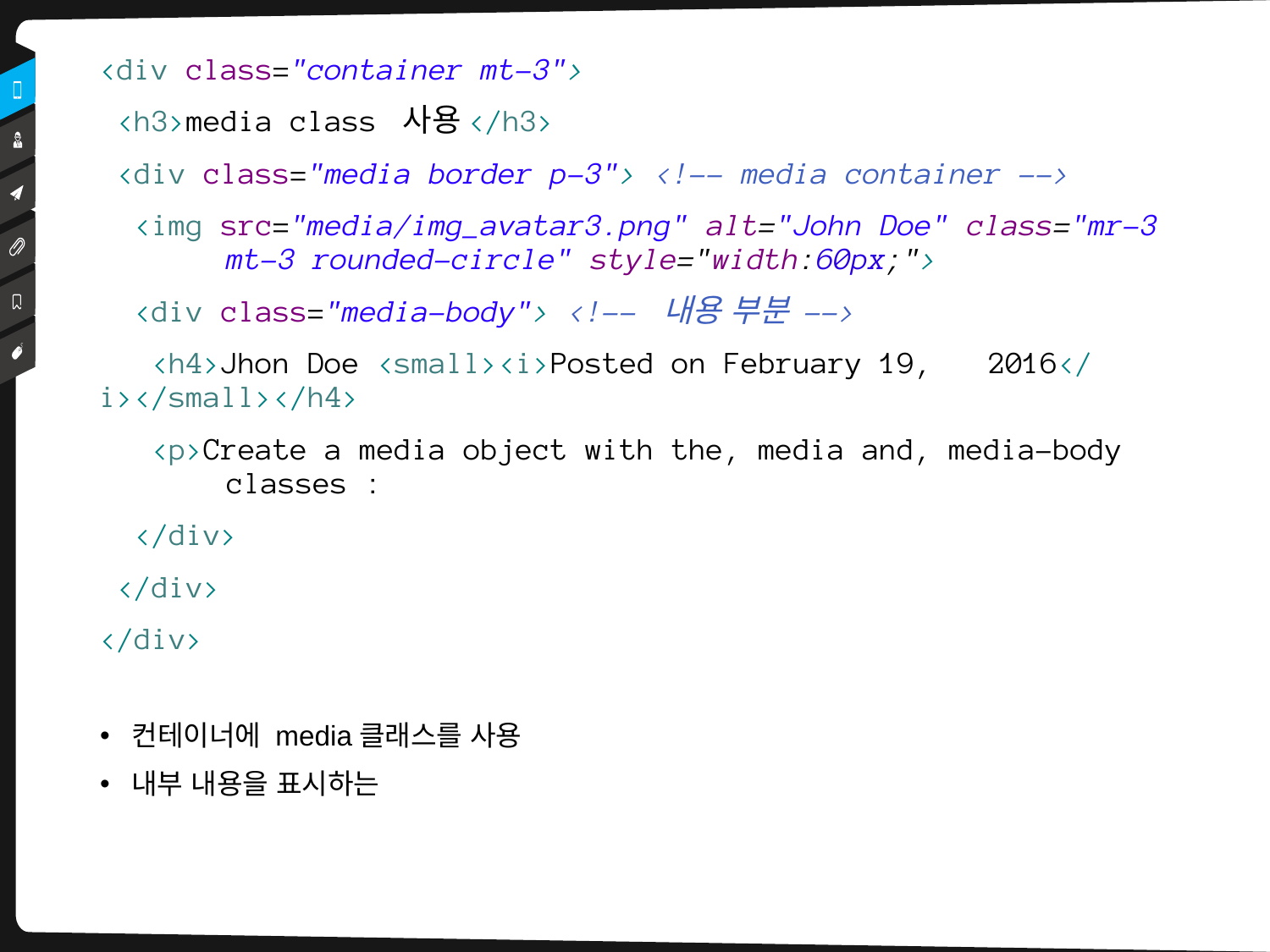

<div class="container mt-3">
 <h3>media class 사용</h3>
 <div class="media border p-3"> <!-- media container -->
  <img src="media/img_avatar3.png" alt="John Doe" class="mr-3       	mt-3 rounded-circle" style="width:60px;">
  <div class="media-body"> <!-- 내용 부분 -->
   <h4>Jhon Doe <small><i>Posted on February 19, 	2016</i></small></h4>
   <p>Create a media object with the, media and, media-body 	classes :
  </div>
 </div>
</div>

컨테이너에 media클래스를 사용
내부 내용을 표시하는